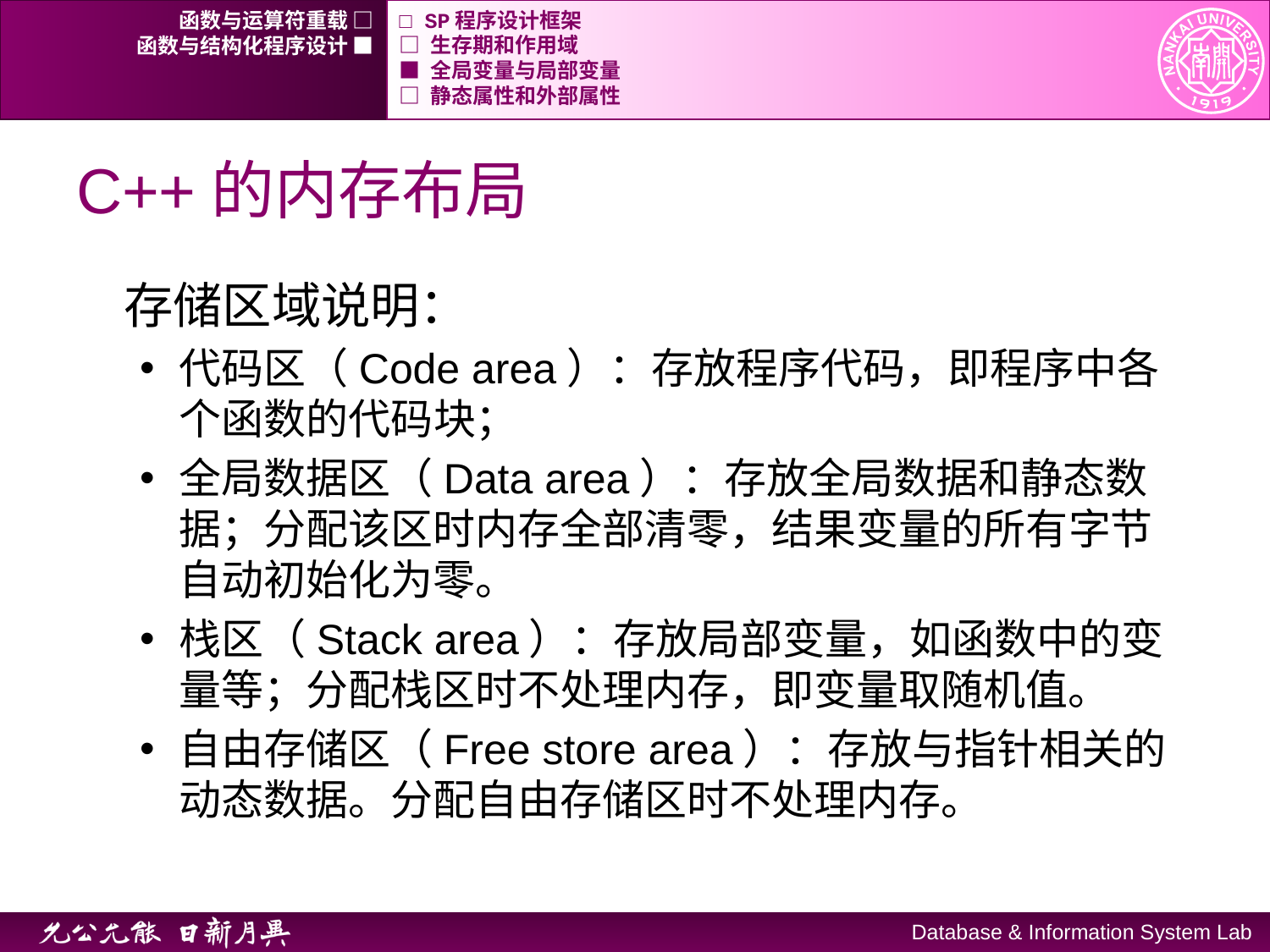

函数与运算符重载 □
□ SP程序设计框架
函数与结构化程序设计 ■
□ 生存期和作用域

■ 全局变量与局部变量

□ 静态属性和外部属性
# C++的内存布局
存储区域说明：
代码区（Code area）：存放程序代码，即程序中各个函数的代码块；
全局数据区（Data area）：存放全局数据和静态数据；分配该区时内存全部清零，结果变量的所有字节自动初始化为零。
栈区（Stack area）：存放局部变量，如函数中的变量等；分配栈区时不处理内存，即变量取随机值。
自由存储区（Free store area）：存放与指针相关的动态数据。分配自由存储区时不处理内存。